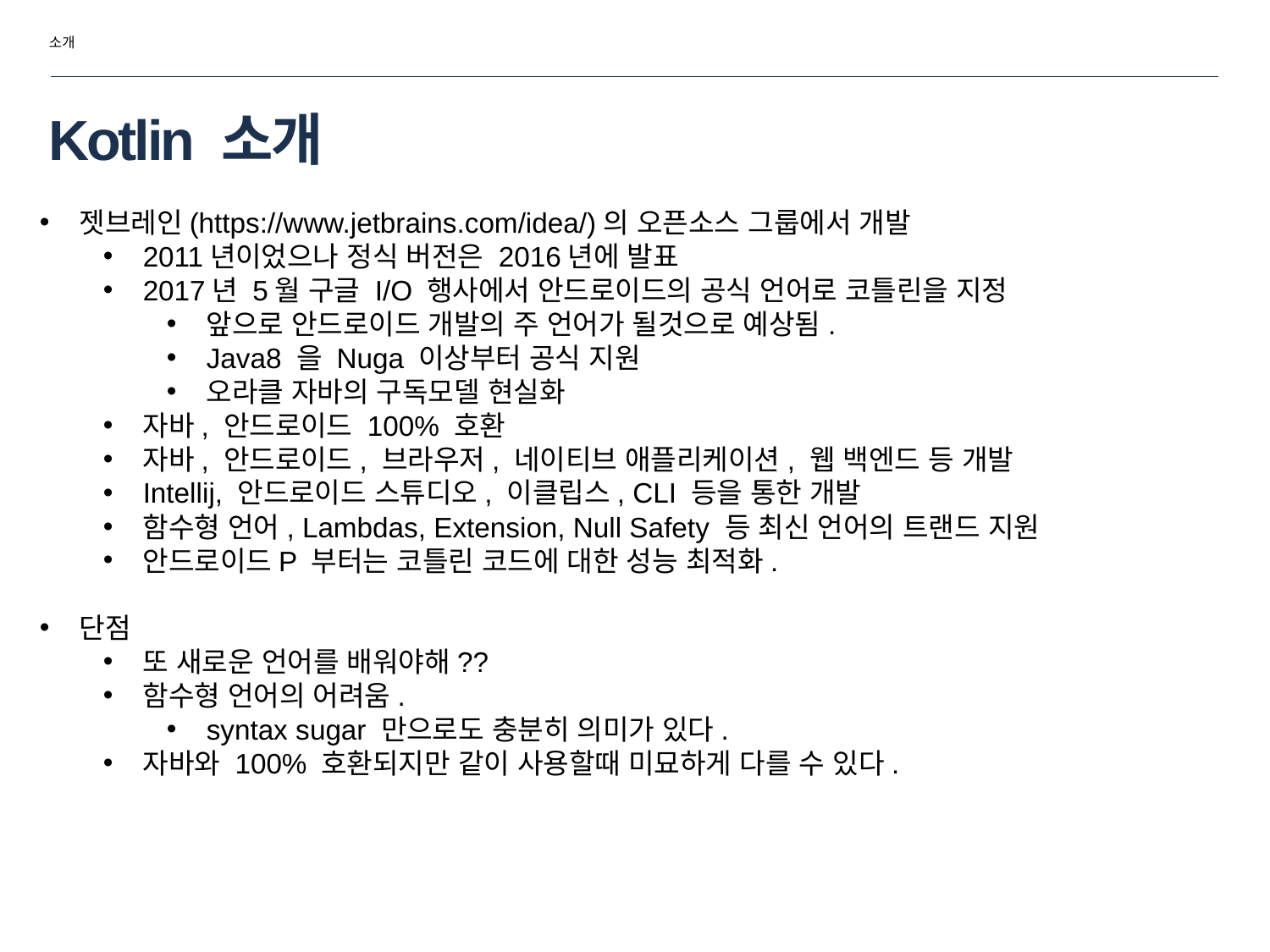

소개
# Kotlin 소개
젯브레인(https://www.jetbrains.com/idea/)의 오픈소스 그룹에서 개발
2011년이었으나 정식 버전은 2016년에 발표
2017년 5월 구글 I/O 행사에서 안드로이드의 공식 언어로 코틀린을 지정
앞으로 안드로이드 개발의 주 언어가 될것으로 예상됨.
Java8 을 Nuga 이상부터 공식 지원
오라클 자바의 구독모델 현실화
자바, 안드로이드 100% 호환
자바, 안드로이드, 브라우저, 네이티브 애플리케이션, 웹 백엔드 등 개발
Intellij, 안드로이드 스튜디오, 이클립스, CLI 등을 통한 개발
함수형 언어, Lambdas, Extension, Null Safety 등 최신 언어의 트랜드 지원
안드로이드P 부터는 코틀린 코드에 대한 성능 최적화.

단점
또 새로운 언어를 배워야해??
함수형 언어의 어려움.
syntax sugar 만으로도 충분히 의미가 있다.
자바와 100% 호환되지만 같이 사용할때 미묘하게 다를 수 있다.